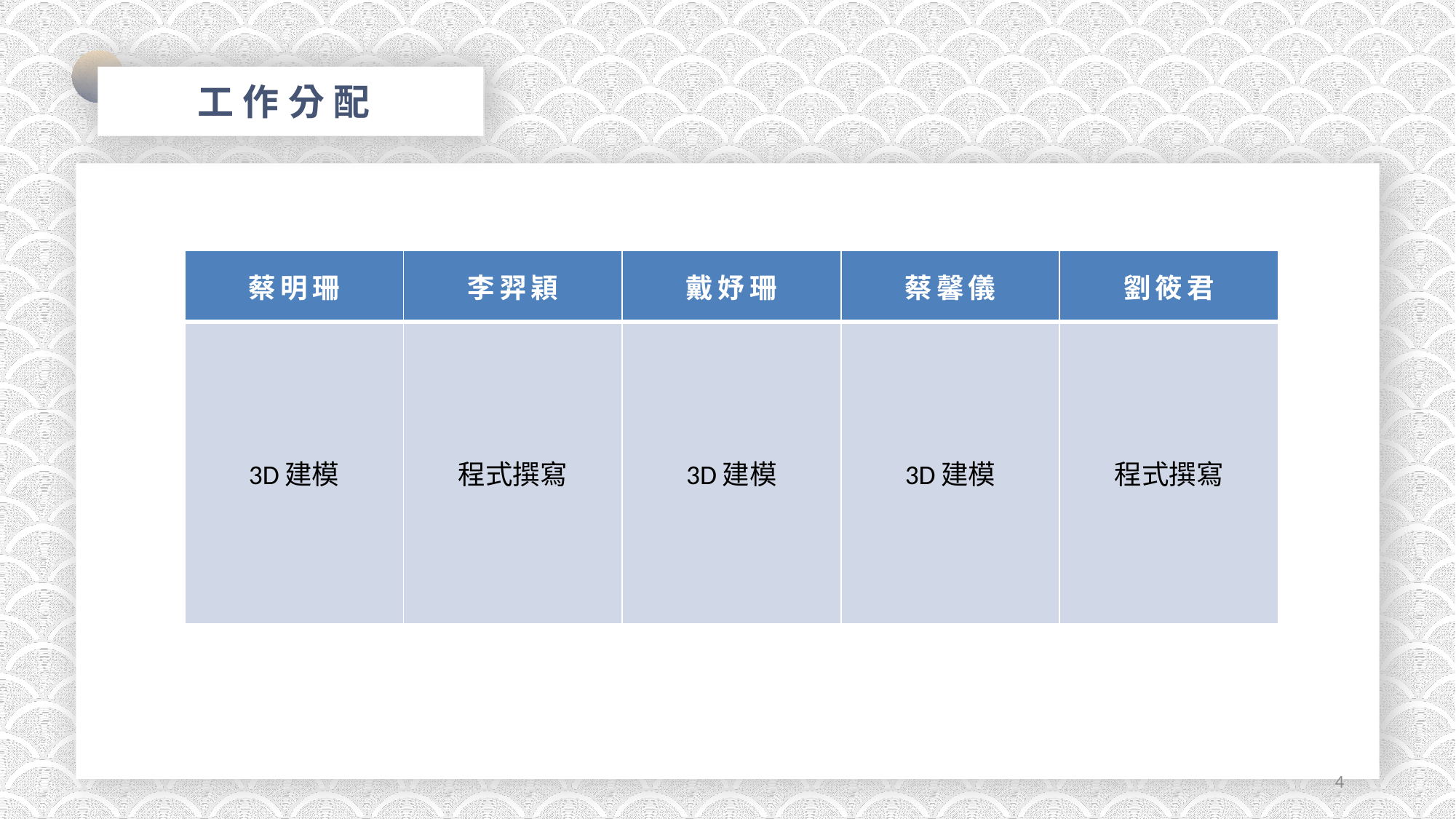

工作分配

| 蔡明珊 | 李羿穎 | 戴妤珊 | 蔡馨儀 | 劉筱君 |
| --- | --- | --- | --- | --- |
| 3D建模 | 程式撰寫 | 3D建模 | 3D建模 | 程式撰寫 |
4